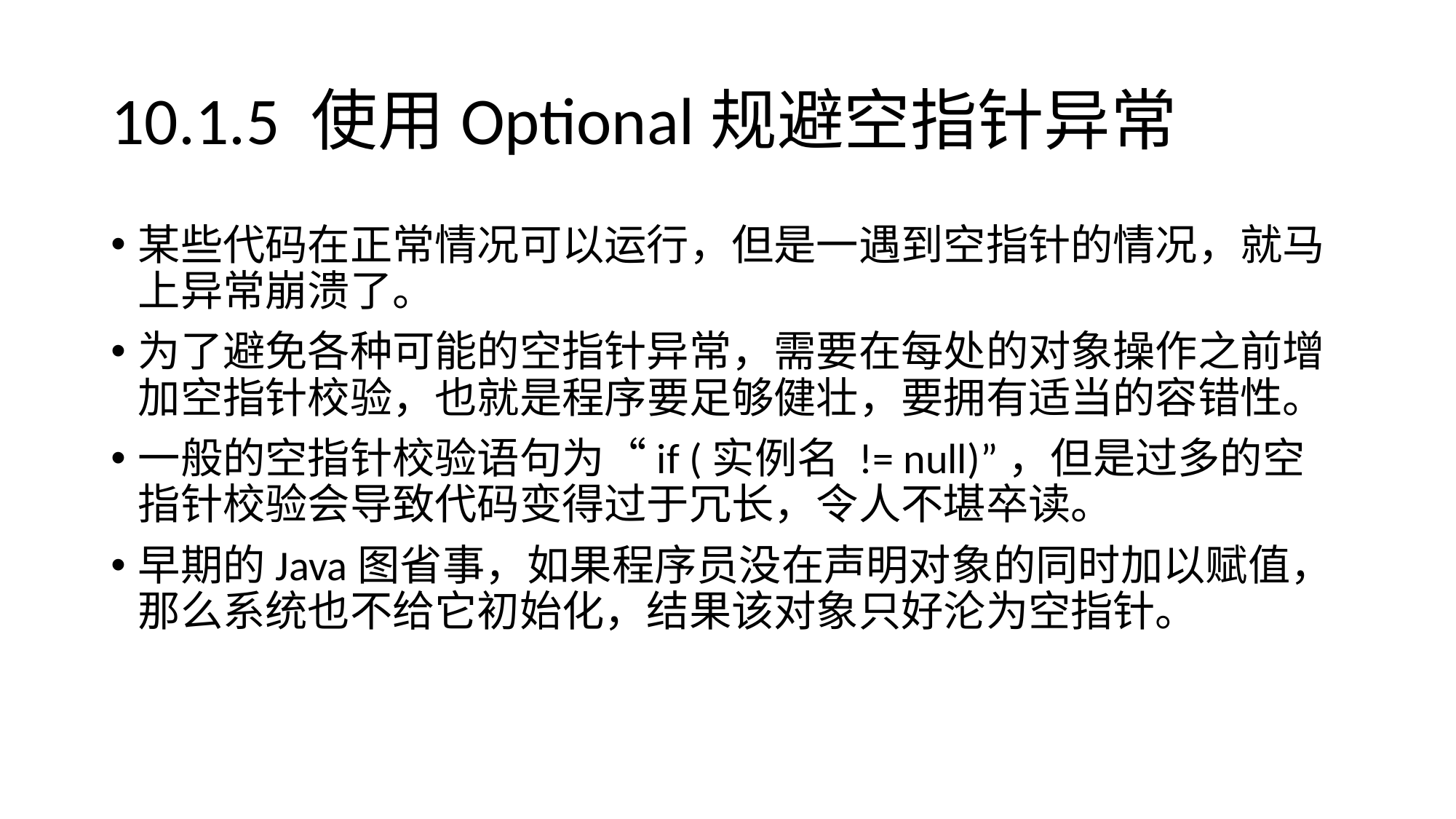

# 10.1.5 使用Optional规避空指针异常
某些代码在正常情况可以运行，但是一遇到空指针的情况，就马上异常崩溃了。
为了避免各种可能的空指针异常，需要在每处的对象操作之前增加空指针校验，也就是程序要足够健壮，要拥有适当的容错性。
一般的空指针校验语句为“if (实例名 != null)”，但是过多的空指针校验会导致代码变得过于冗长，令人不堪卒读。
早期的Java图省事，如果程序员没在声明对象的同时加以赋值，那么系统也不给它初始化，结果该对象只好沦为空指针。